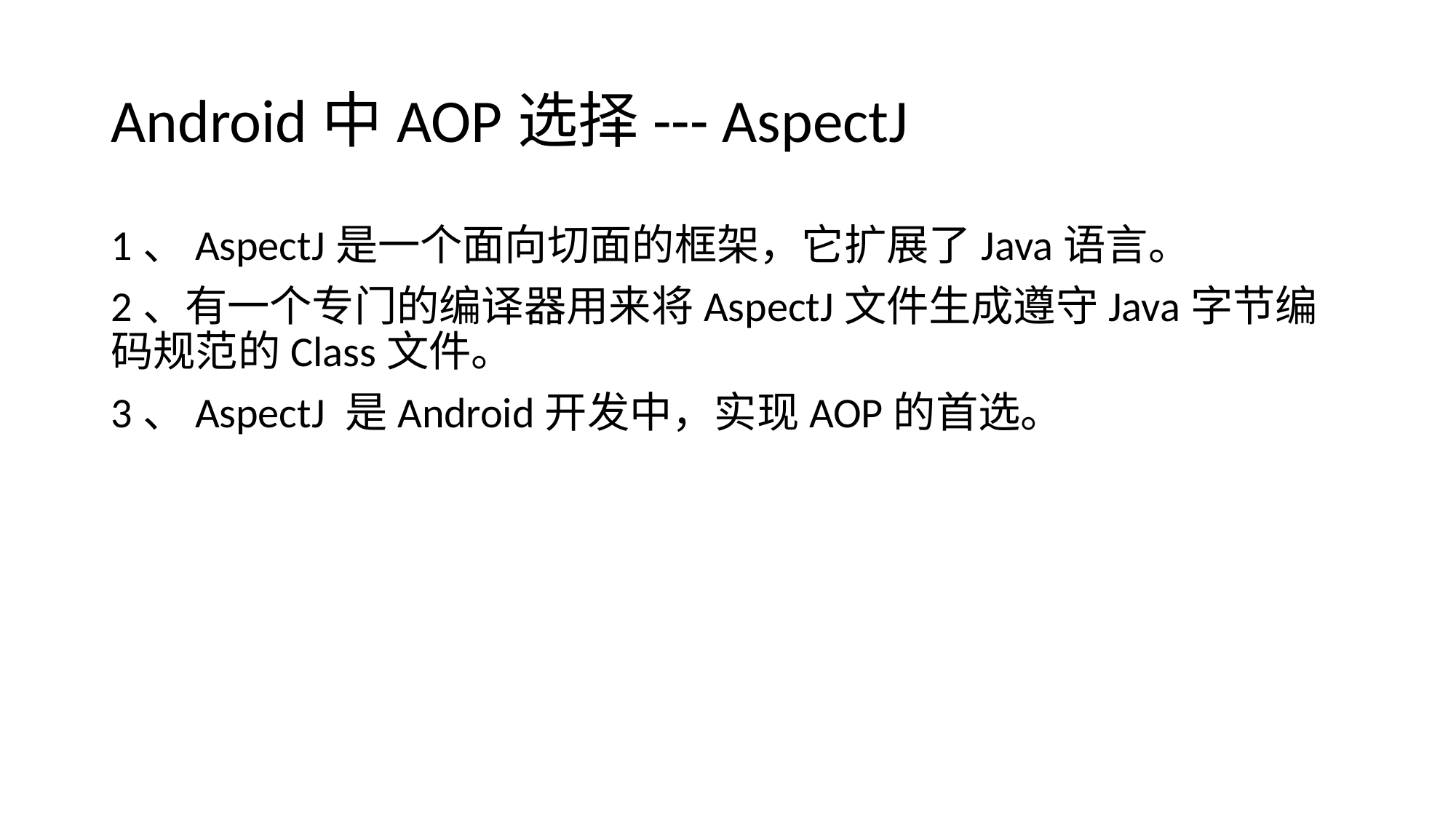

# Android中AOP选择--- AspectJ
1、AspectJ是一个面向切面的框架，它扩展了Java语言。
2、有一个专门的编译器用来将AspectJ文件生成遵守Java字节编码规范的Class文件。
3、AspectJ 是Android开发中，实现AOP的首选。